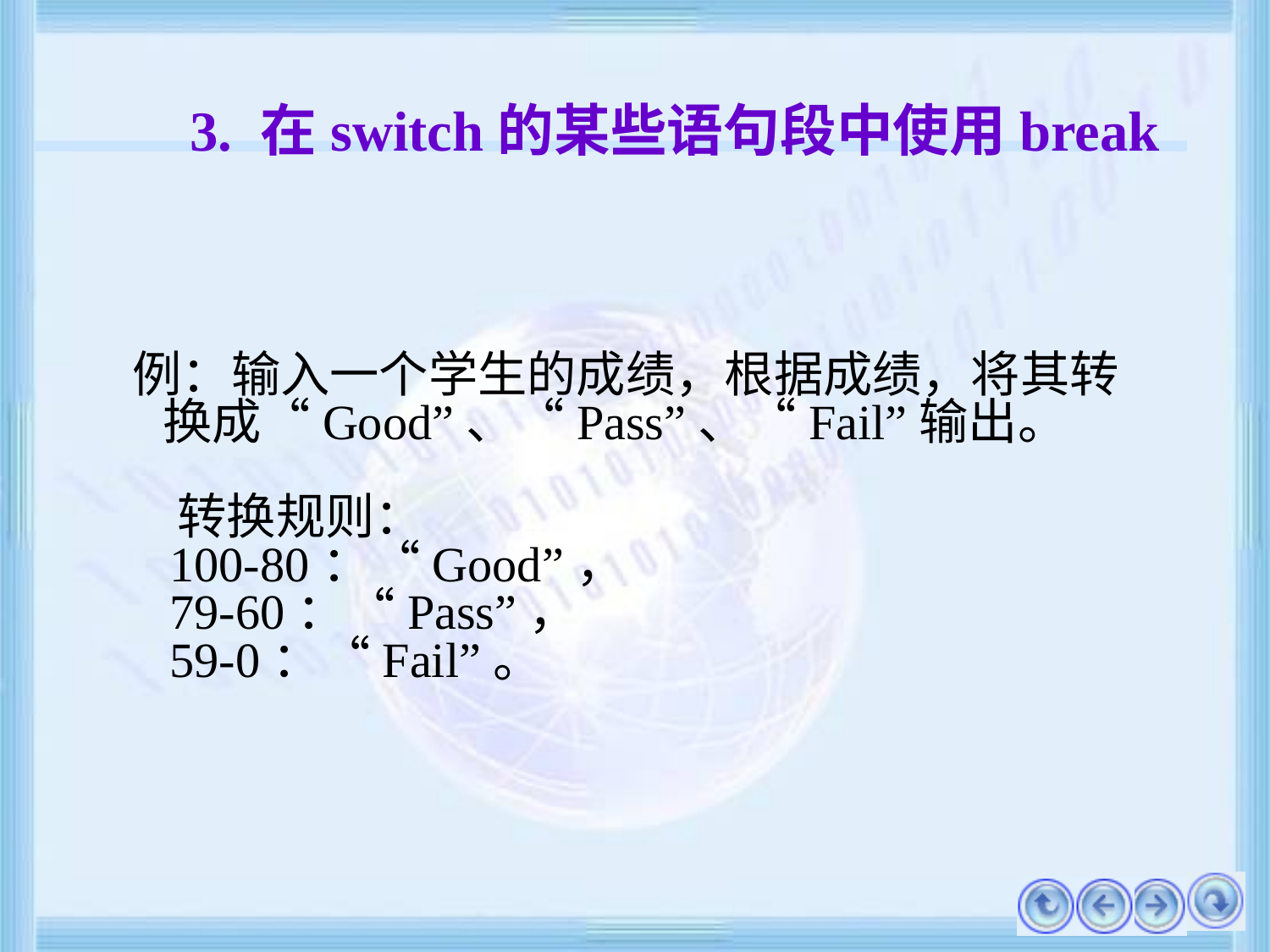

# 3. 在switch的某些语句段中使用break
例：输入一个学生的成绩，根据成绩，将其转换成“Good”、“Pass”、“Fail”输出。

   转换规则：
   100-80：“Good”，
   79-60：“Pass”，
   59-0：“Fail”。